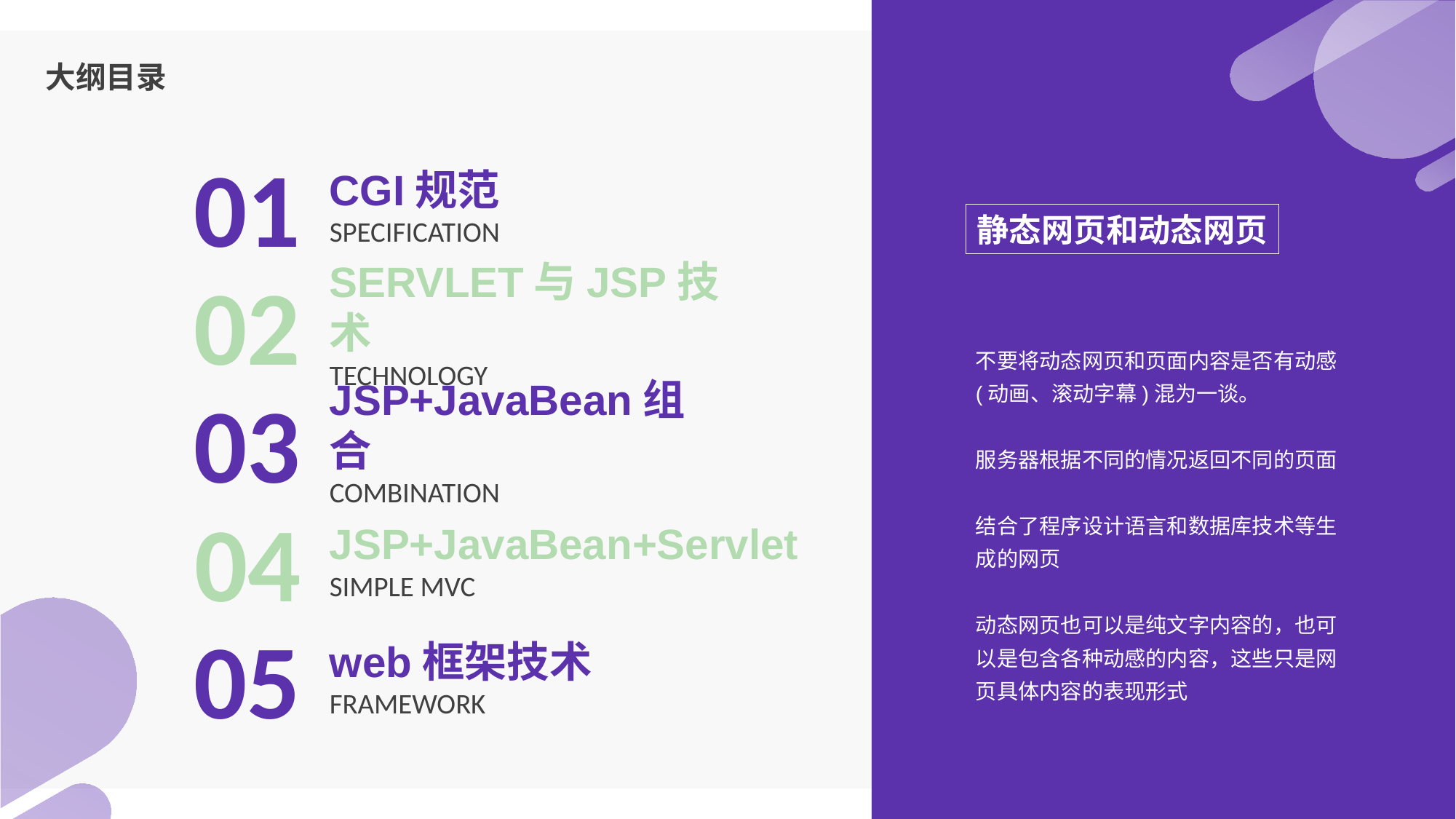

大纲目录
01
CGI规范
SPECIFICATION
静态网页和动态网页
02
SERVLET与JSP技术
TECHNOLOGY
不要将动态网页和页面内容是否有动感(动画、滚动字幕)混为一谈。

服务器根据不同的情况返回不同的页面

结合了程序设计语言和数据库技术等生成的网页

动态网页也可以是纯文字内容的，也可以是包含各种动感的内容，这些只是网页具体内容的表现形式

03
JSP+JavaBean组合
COMBINATION
04
JSP+JavaBean+Servlet
SIMPLE MVC
05
web框架技术
FRAMEWORK